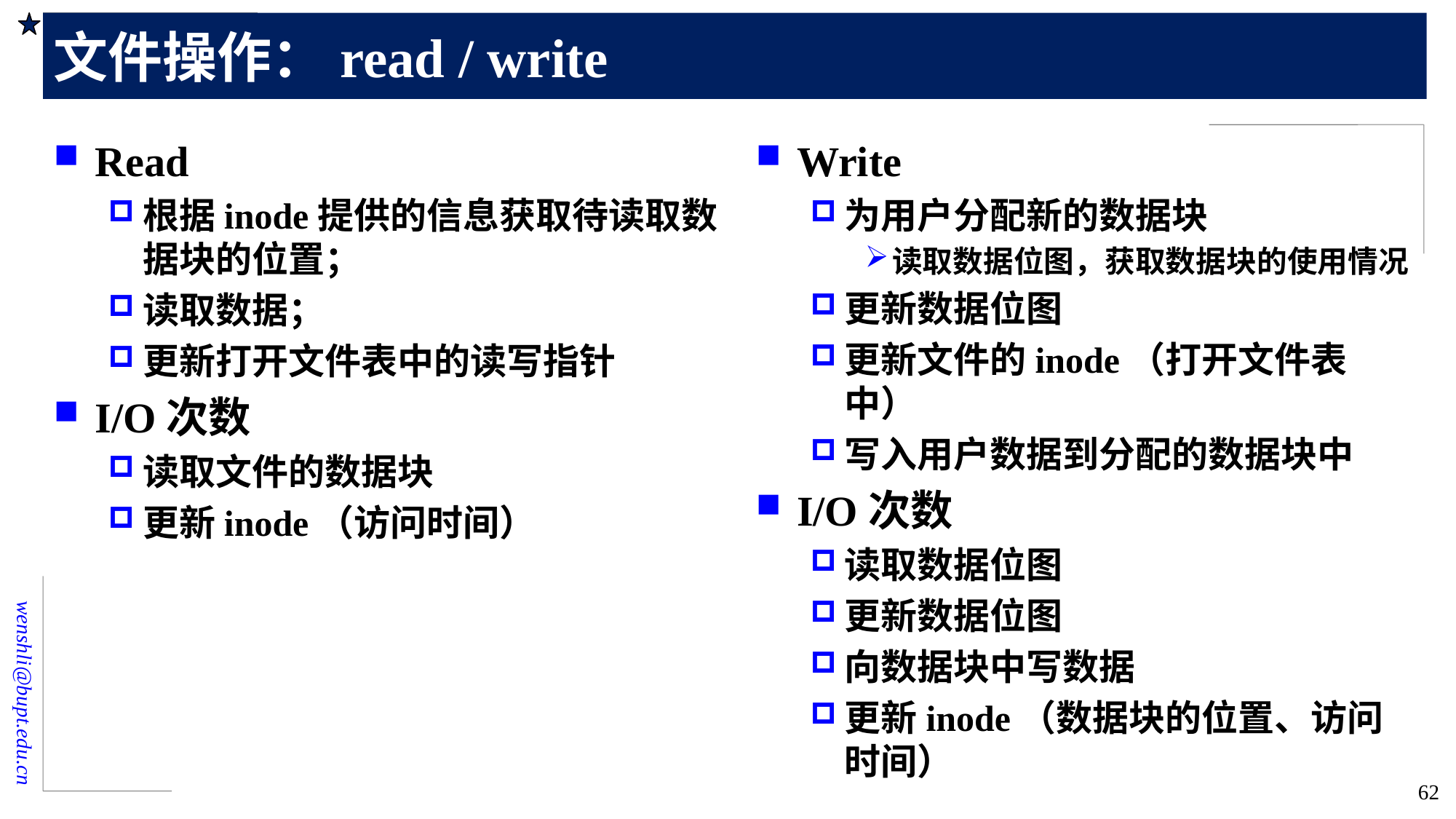

# 文件操作：read / write
Read
根据inode提供的信息获取待读取数据块的位置；
读取数据；
更新打开文件表中的读写指针
I/O次数
读取文件的数据块
更新inode（访问时间）
Write
为用户分配新的数据块
读取数据位图，获取数据块的使用情况
更新数据位图
更新文件的inode（打开文件表中）
写入用户数据到分配的数据块中
I/O次数
读取数据位图
更新数据位图
向数据块中写数据
更新inode（数据块的位置、访问时间）
62